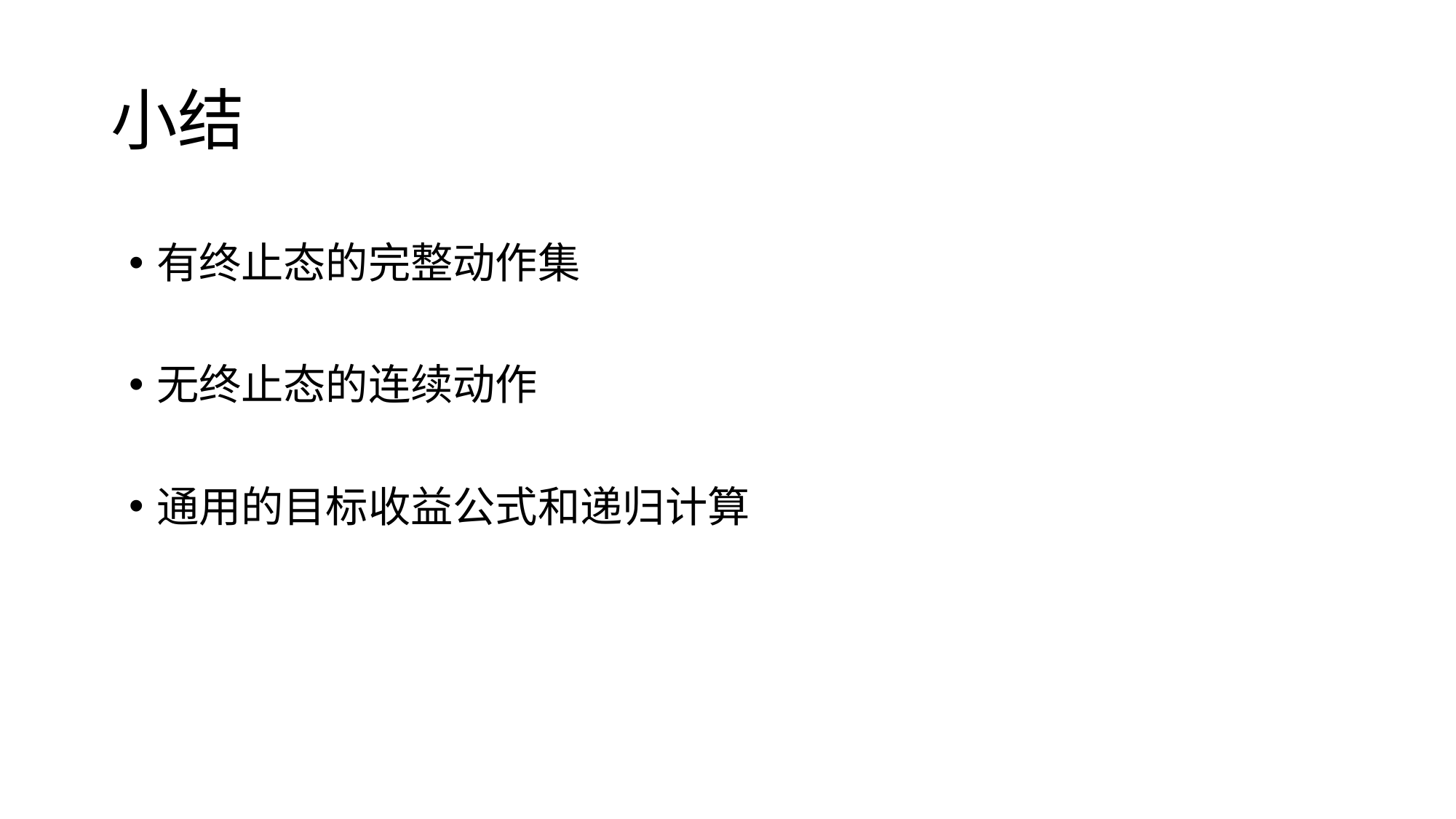

# 小结

有终止态的完整动作集

无终止态的连续动作

通用的目标收益公式和递归计算